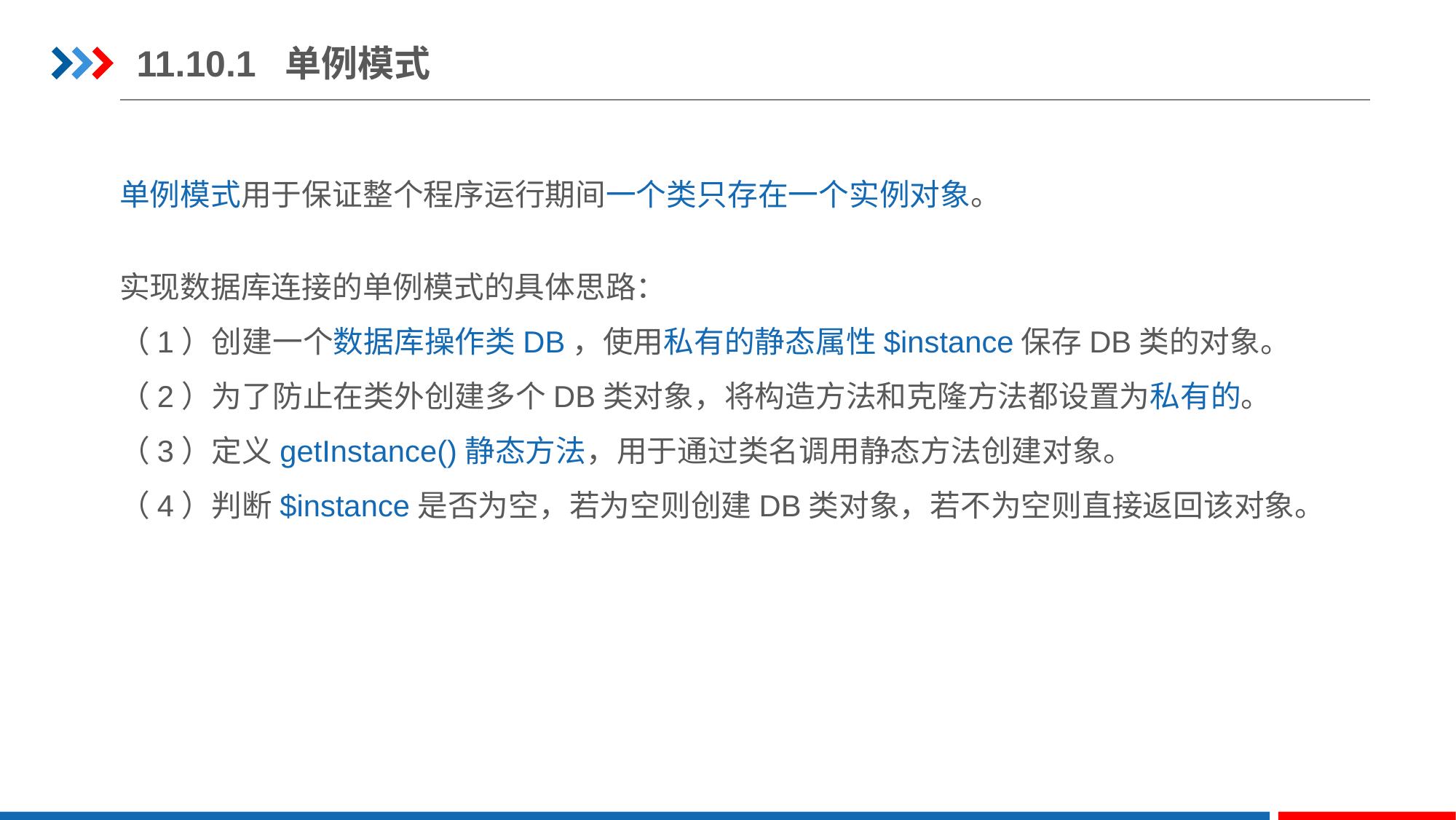

11.10.1  单例模式
单例模式用于保证整个程序运行期间一个类只存在一个实例对象。

实现数据库连接的单例模式的具体思路：
（1）创建一个数据库操作类DB，使用私有的静态属性$instance保存DB类的对象。
（2）为了防止在类外创建多个DB类对象，将构造方法和克隆方法都设置为私有的。
（3）定义getInstance()静态方法，用于通过类名调用静态方法创建对象。
（4）判断$instance是否为空，若为空则创建DB类对象，若不为空则直接返回该对象。